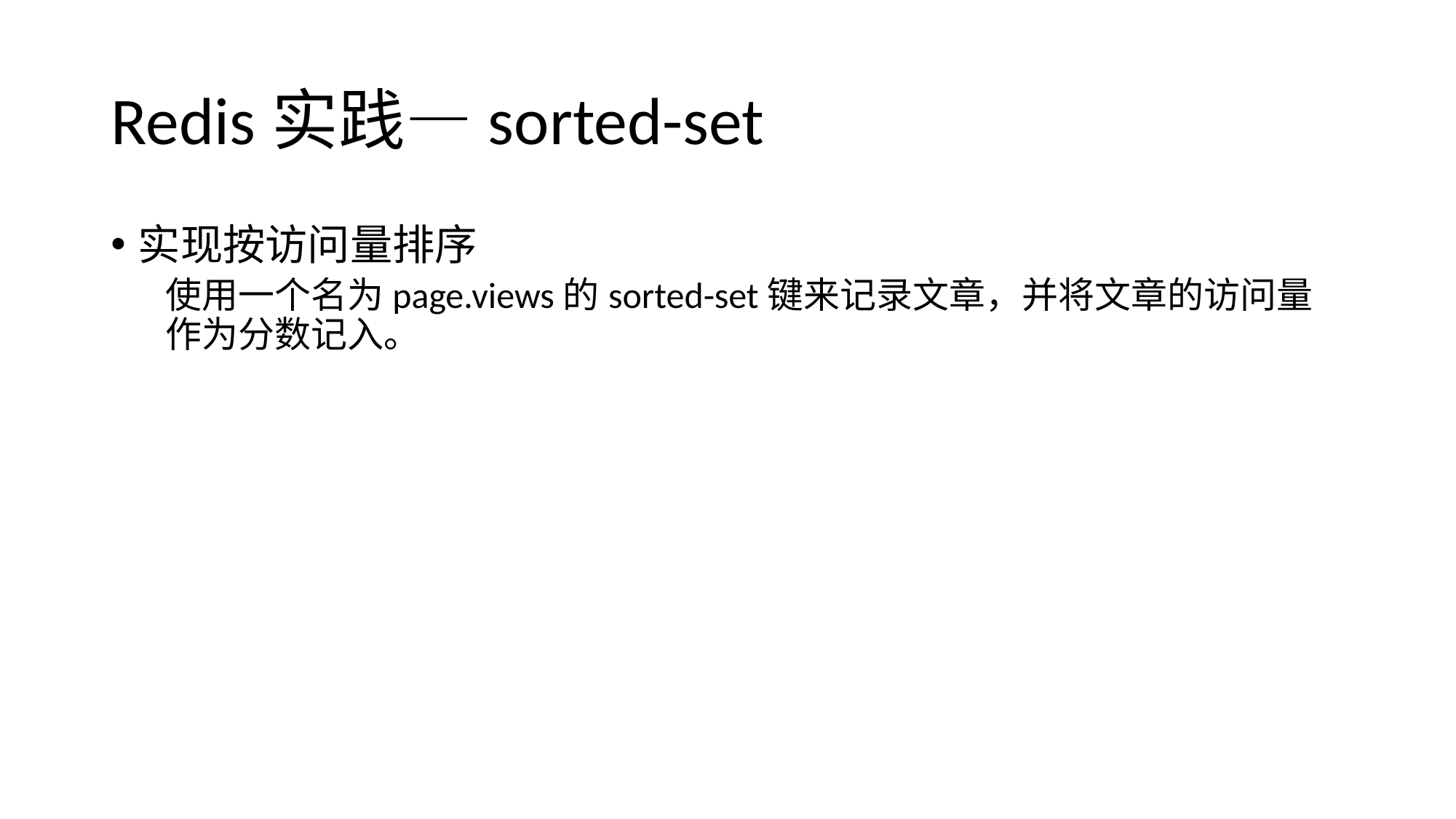

# Redis实践—sorted-set
实现按访问量排序
使用一个名为page.views的sorted-set键来记录文章，并将文章的访问量作为分数记入。